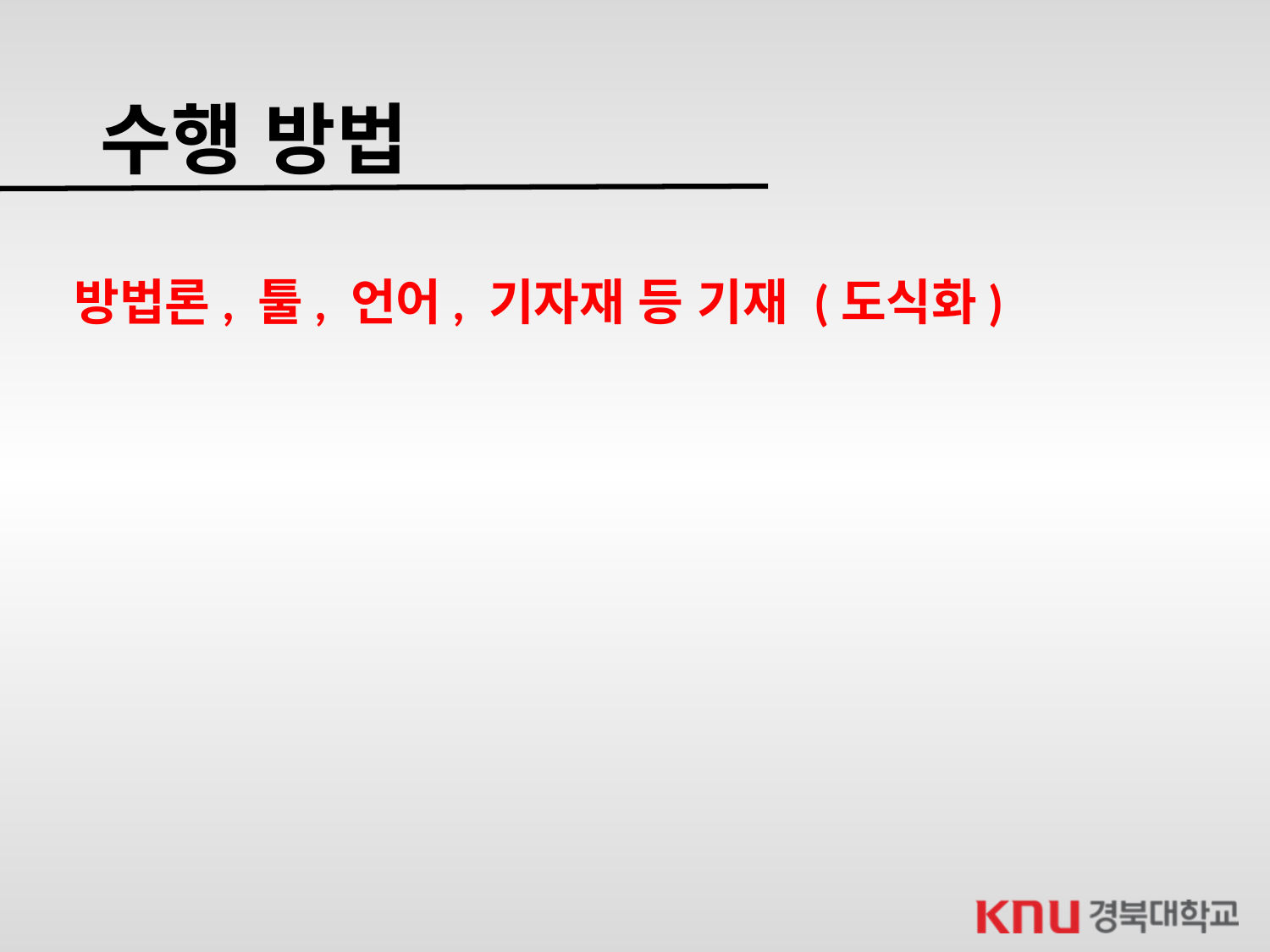

# 수행 방법
방법론, 툴, 언어, 기자재 등 기재 (도식화)